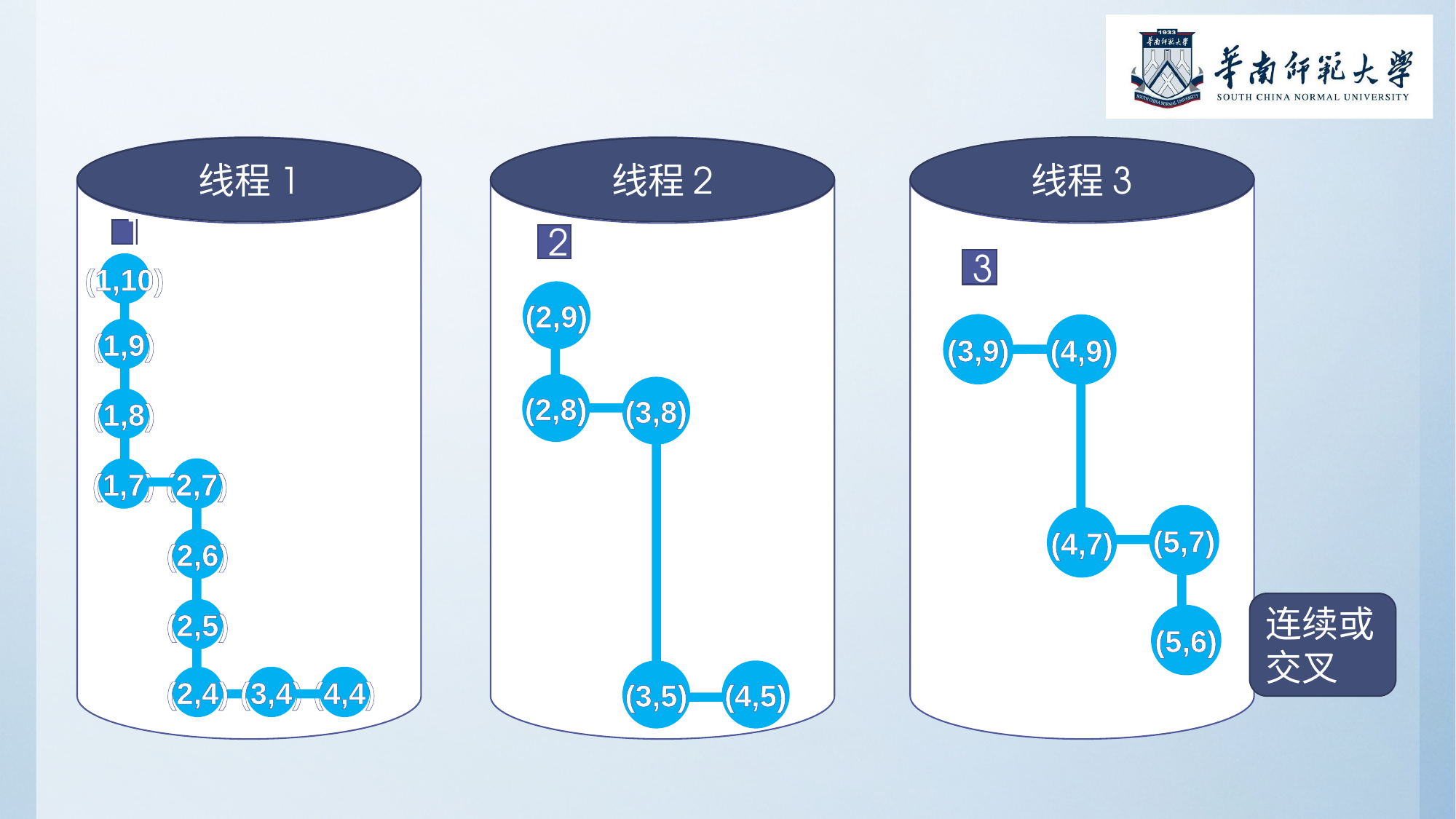

线程1

线程2

线程3
1
2
3
(1,10)
(2,9)

(3,9)
(4,9)
(1,9)

(2,8)
(3,8)

(1,8)

(2,7)
(1,7)

(5,7)
(4,7)
(2,6)

连续或交叉
(2,5)
(5,6)

(4,5)
(3,5)
(2,4)
(4,4)
(3,4)